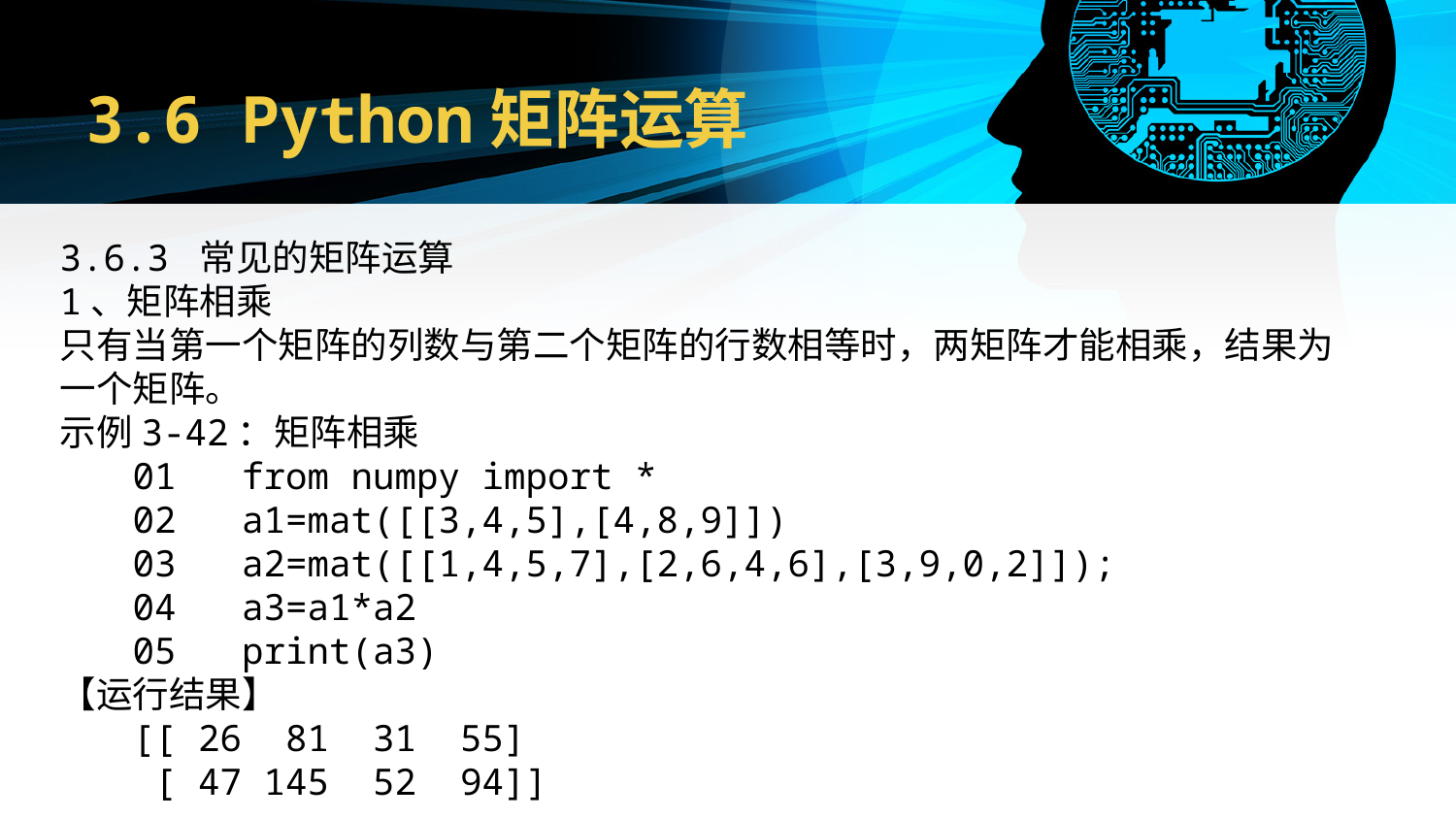

# 3.6 Python矩阵运算
3.6.3 常见的矩阵运算
1、矩阵相乘
只有当第一个矩阵的列数与第二个矩阵的行数相等时，两矩阵才能相乘，结果为一个矩阵。
示例3-42：矩阵相乘
01   from numpy import *
02   a1=mat([[3,4,5],[4,8,9]])
03   a2=mat([[1,4,5,7],[2,6,4,6],[3,9,0,2]]);
04   a3=a1*a2
05   print(a3)
【运行结果】
[[ 26  81  31  55]
 [ 47 145  52  94]]